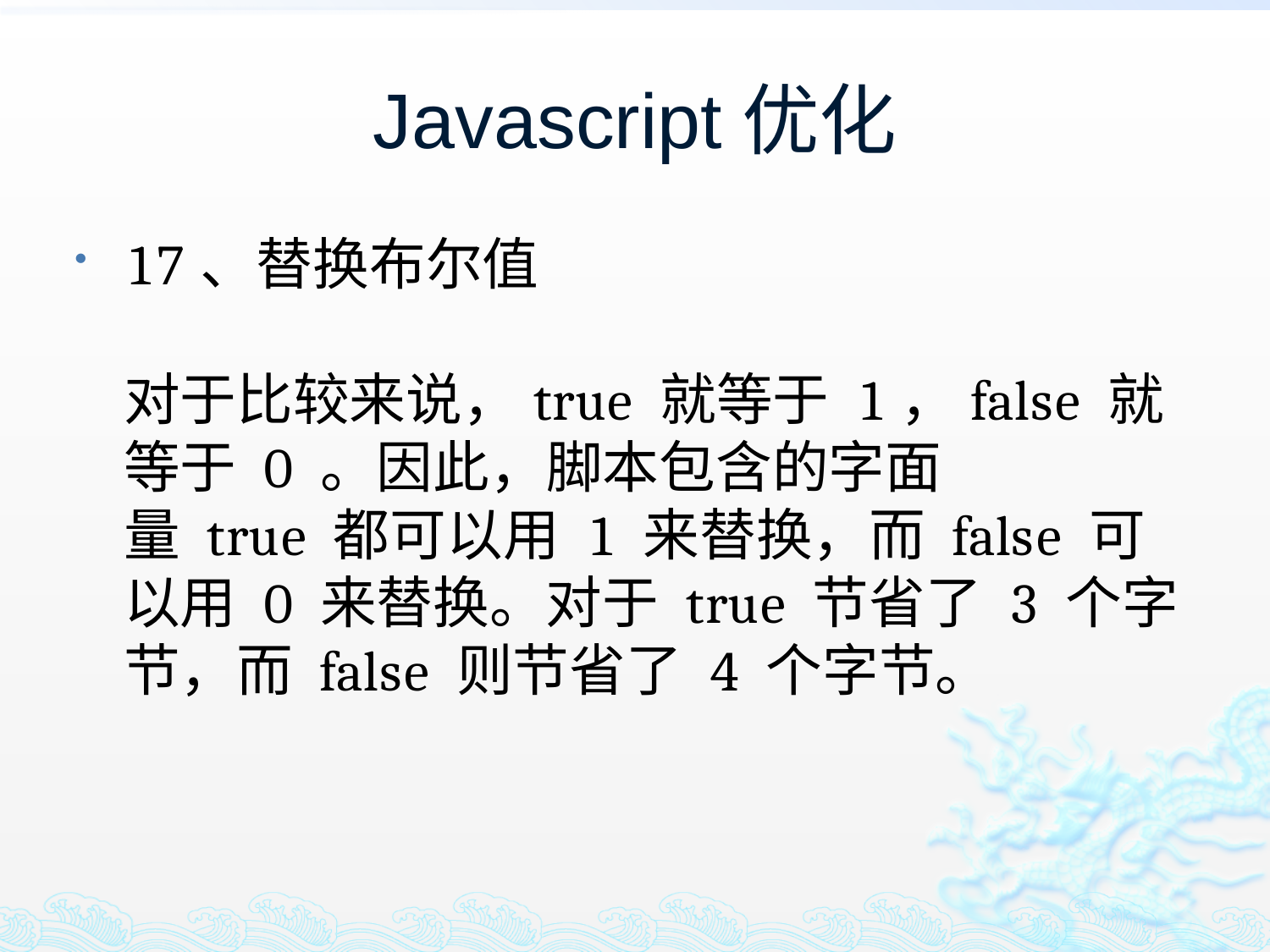

# Javascript优化
17、替换布尔值
对于比较来说，true 就等于 1，false 就等于 0 。因此，脚本包含的字面量 true 都可以用 1 来替换，而 false 可以用 0 来替换。对于 true 节省了 3 个字节，而 false 则节省了 4 个字节。